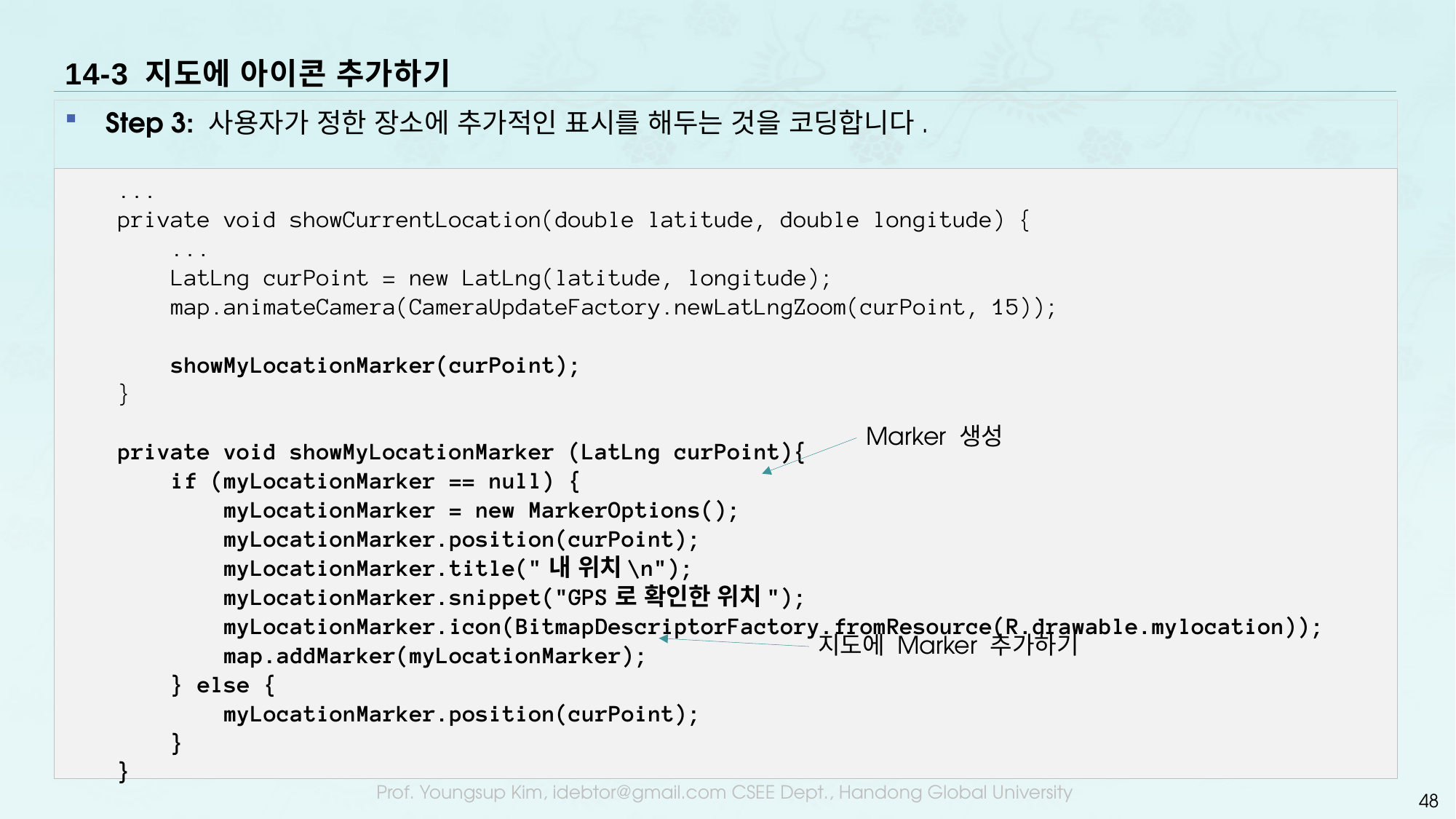

# 14-3 지도에 아이콘 추가하기
Step 3: 사용자가 정한 장소에 추가적인 표시를 해두는 것을 코딩합니다.

    ...
    private void showCurrentLocation(double latitude, double longitude) {
        ...
        LatLng curPoint = new LatLng(latitude, longitude);
        map.animateCamera(CameraUpdateFactory.newLatLngZoom(curPoint, 15));

        showMyLocationMarker(curPoint);
    }

    private void showMyLocationMarker (LatLng curPoint){
        if (myLocationMarker == null) {
            myLocationMarker = new MarkerOptions();
            myLocationMarker.position(curPoint);
            myLocationMarker.title("내 위치\n");
            myLocationMarker.snippet("GPS로 확인한 위치");
            myLocationMarker.icon(BitmapDescriptorFactory.fromResource(R.drawable.mylocation));
            map.addMarker(myLocationMarker);
        } else {
            myLocationMarker.position(curPoint);
        }
    }
Marker 생성
지도에 Marker 추가하기
48